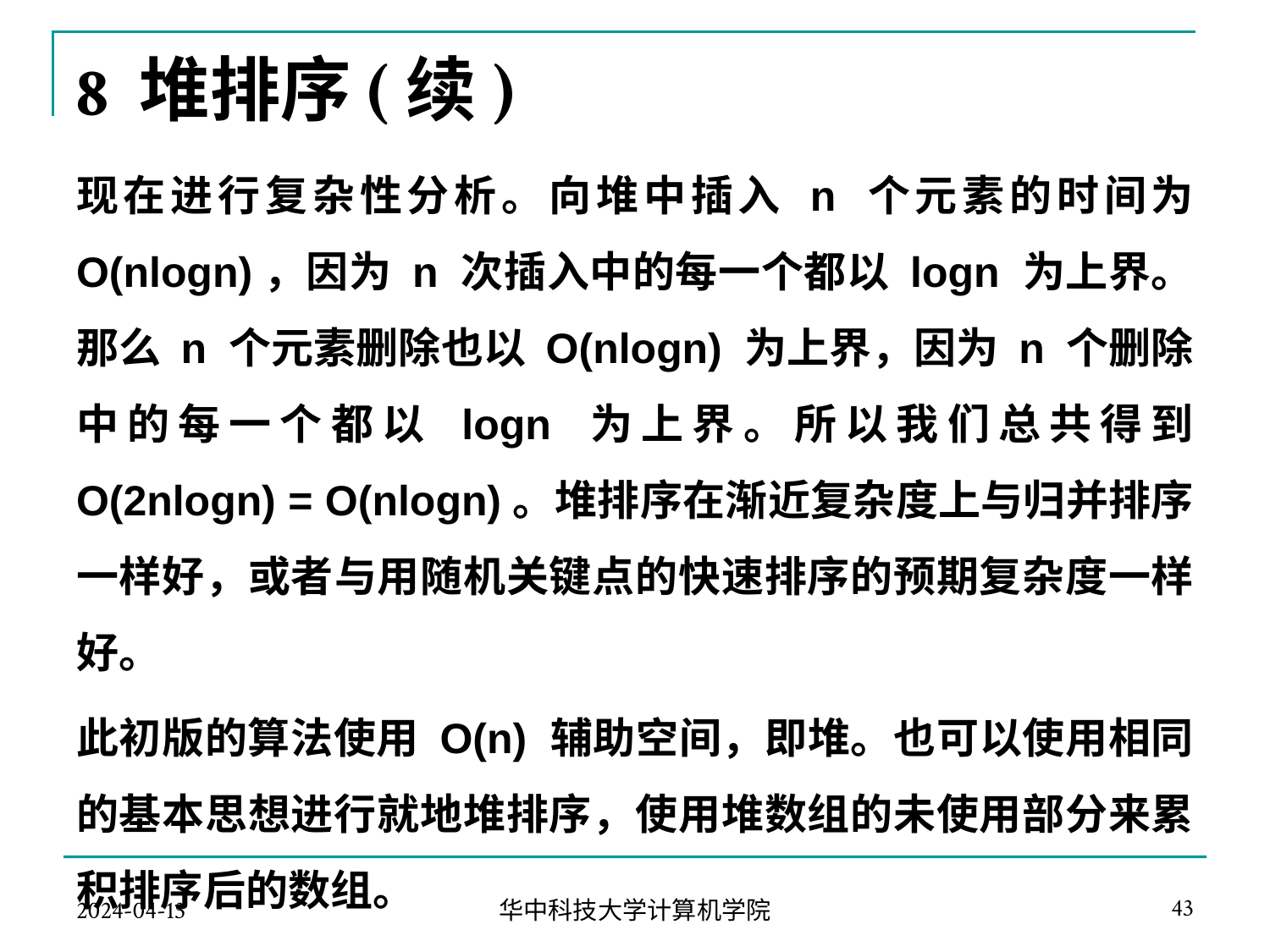

# 8 堆排序(续)
现在进行复杂性分析。向堆中插入 n 个元素的时间为 O(nlogn)，因为 n 次插入中的每一个都以 logn 为上界。那么 n 个元素删除也以 O(nlogn) 为上界，因为 n 个删除中的每一个都以 logn 为上界。所以我们总共得到 O(2nlogn) = O(nlogn)。堆排序在渐近复杂度上与归并排序一样好，或者与用随机关键点的快速排序的预期复杂度一样好。
此初版的算法使用 O(n) 辅助空间，即堆。也可以使用相同的基本思想进行就地堆排序，使用堆数组的未使用部分来累积排序后的数组。
2024-04-13
43
华中科技大学计算机学院